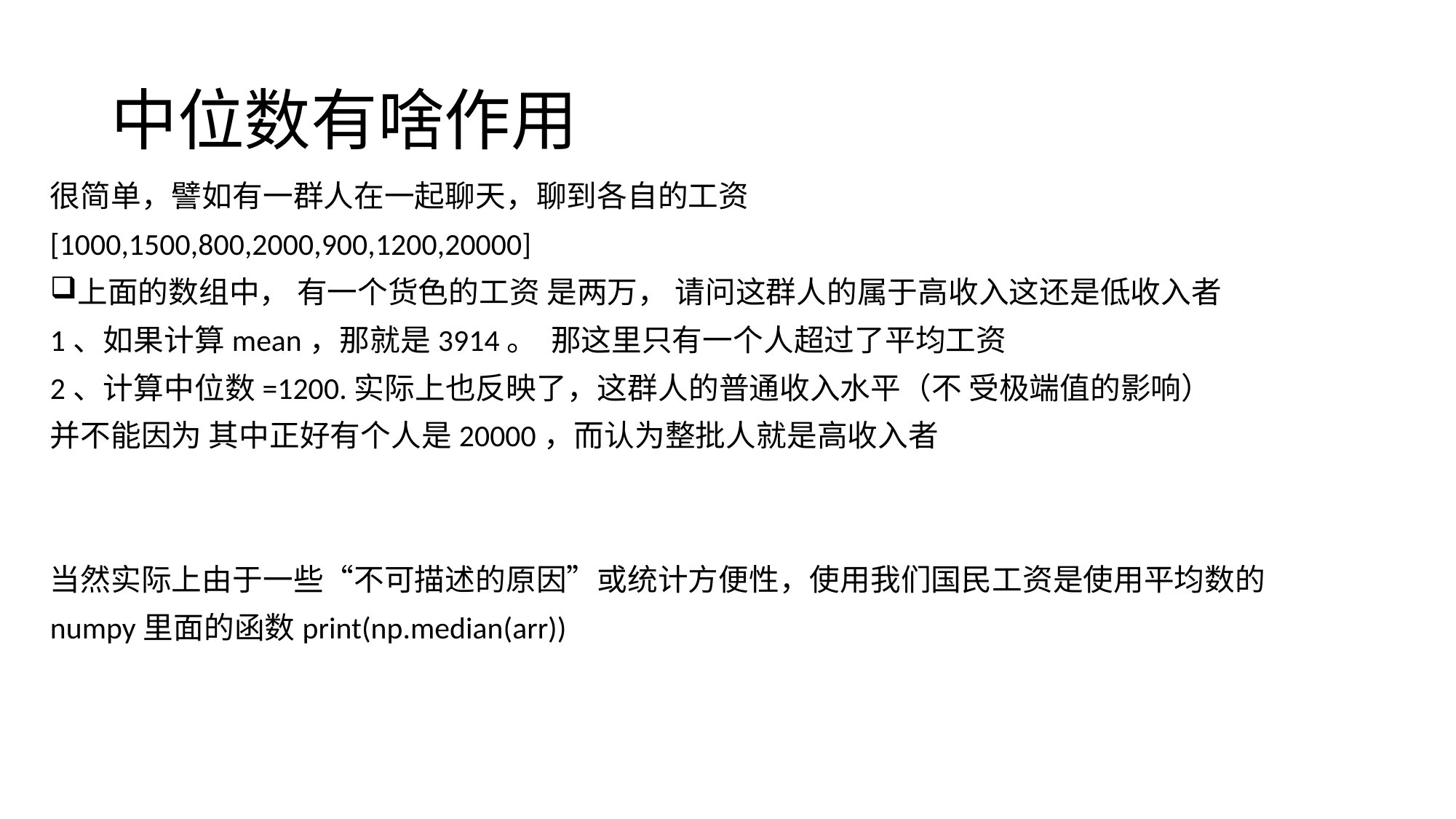

# 中位数有啥作用
很简单，譬如有一群人在一起聊天，聊到各自的工资
[1000,1500,800,2000,900,1200,20000]
上面的数组中， 有一个货色的工资 是两万， 请问这群人的属于高收入这还是低收入者
1、如果计算mean，那就是3914。  那这里只有一个人超过了平均工资
2、计算中位数=1200.实际上也反映了，这群人的普通收入水平（不 受极端值的影响）
并不能因为 其中正好有个人是20000，而认为整批人就是高收入者

当然实际上由于一些“不可描述的原因”或统计方便性，使用我们国民工资是使用平均数的
numpy里面的函数print(np.median(arr))